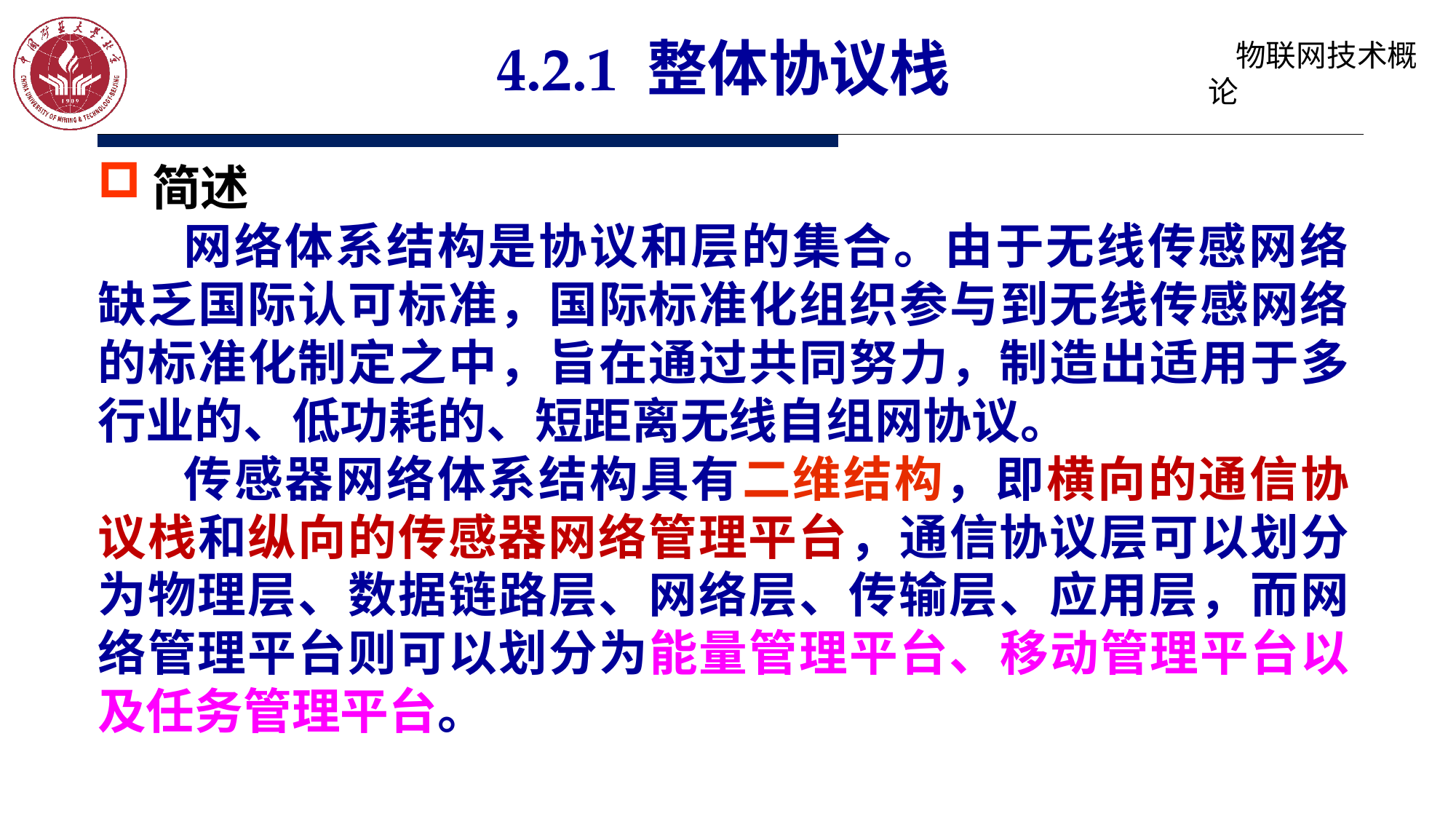

# 4.2.1 整体协议栈
简述
网络体系结构是协议和层的集合。由于无线传感网络缺乏国际认可标准，国际标准化组织参与到无线传感网络的标准化制定之中，旨在通过共同努力，制造出适用于多行业的、低功耗的、短距离无线自组网协议。
传感器网络体系结构具有二维结构，即横向的通信协议栈和纵向的传感器网络管理平台，通信协议层可以划分为物理层、数据链路层、网络层、传输层、应用层，而网络管理平台则可以划分为能量管理平台、移动管理平台以及任务管理平台。